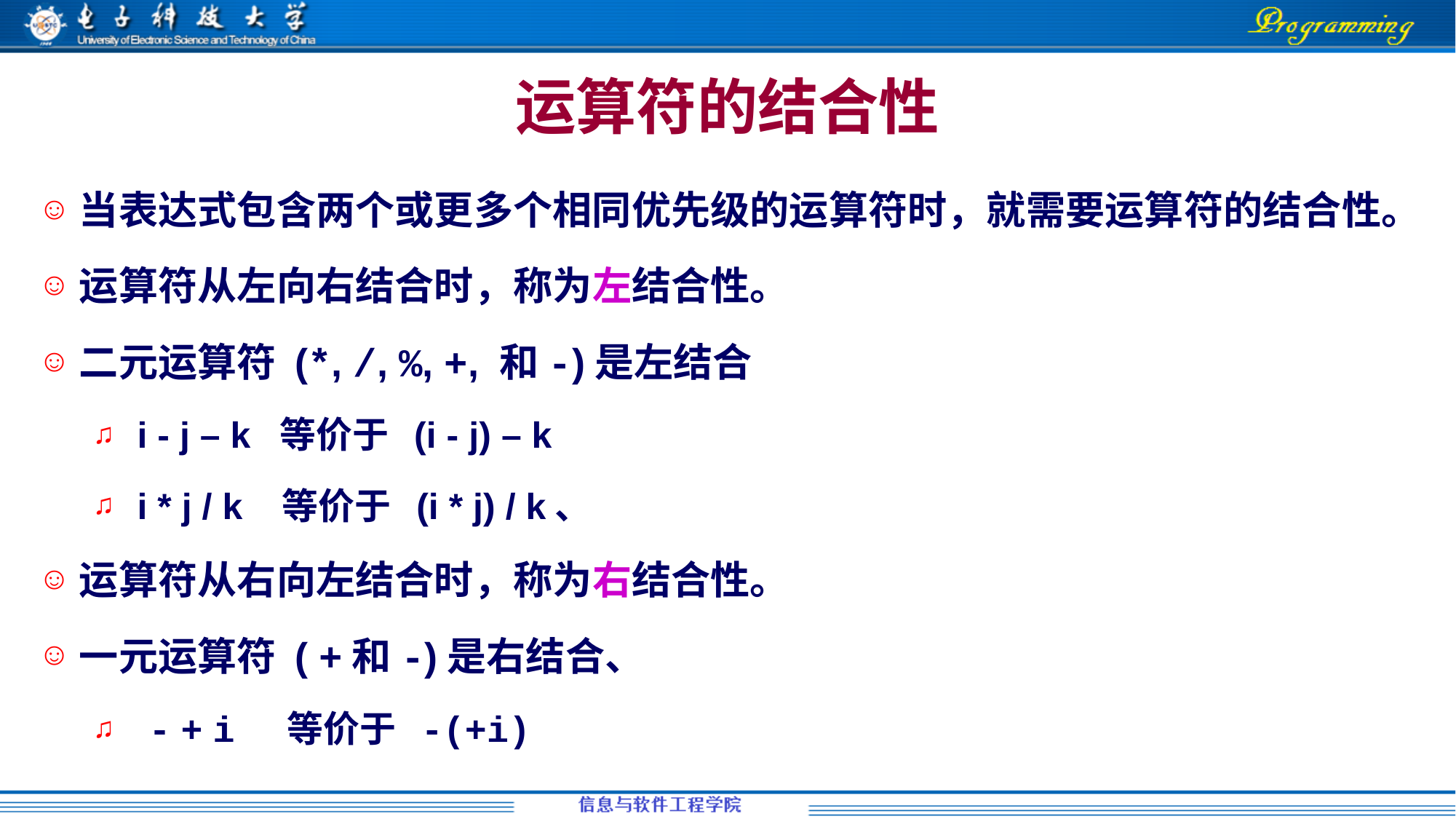

运算符的结合性
当表达式包含两个或更多个相同优先级的运算符时，就需要运算符的结合性。
运算符从左向右结合时，称为左结合性。
二元运算符 (*, /, %, +, 和-)是左结合
 i - j – k  等价于  (i - j) – k
 i * j / k   等价于  (i * j) / k、
运算符从右向左结合时，称为右结合性。
一元运算符 ( +和-)是右结合、
 - + i  等价于  -(+i)